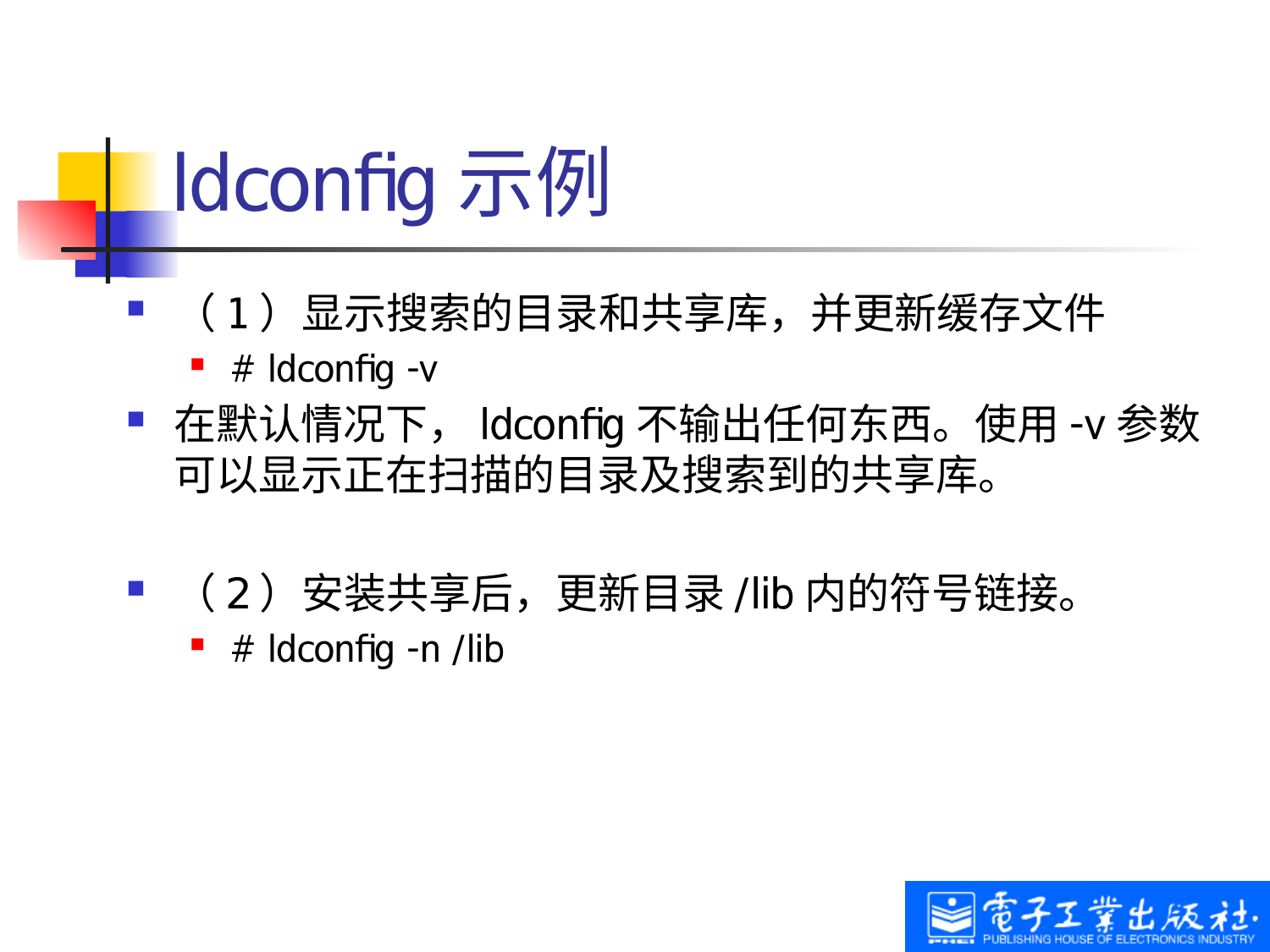

# ldconfig示例
（1）显示搜索的目录和共享库，并更新缓存文件
# ldconfig -v
在默认情况下，ldconfig不输出任何东西。使用-v参数可以显示正在扫描的目录及搜索到的共享库。

（2）安装共享后，更新目录/lib内的符号链接。
# ldconfig -n /lib